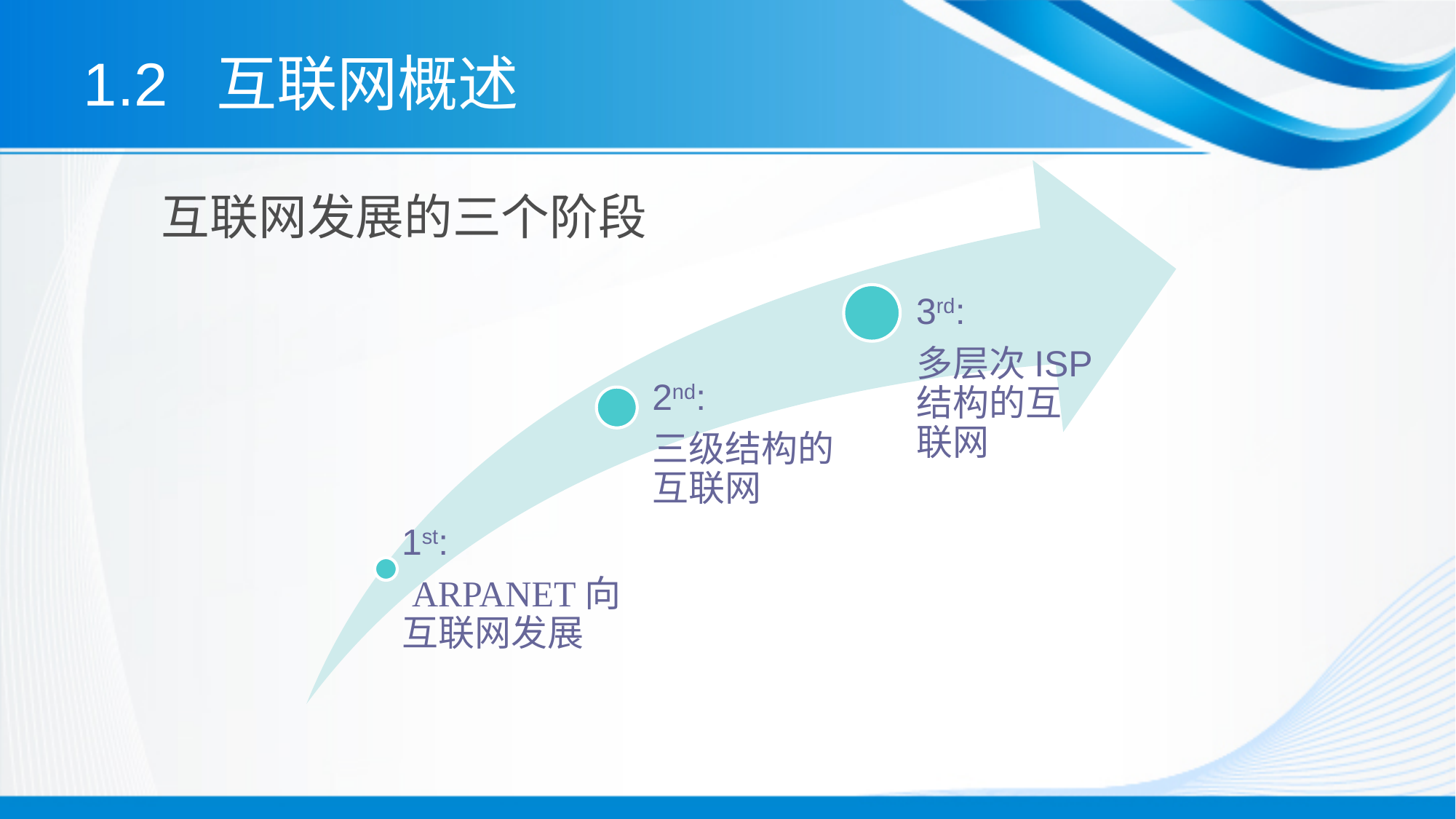

# 1.2  互联网概述
    互联网发展的三个阶段
1st:
 ARPANET向互联网发展
2nd:
三级结构的互联网
3rd:
多层次ISP结构的互联网